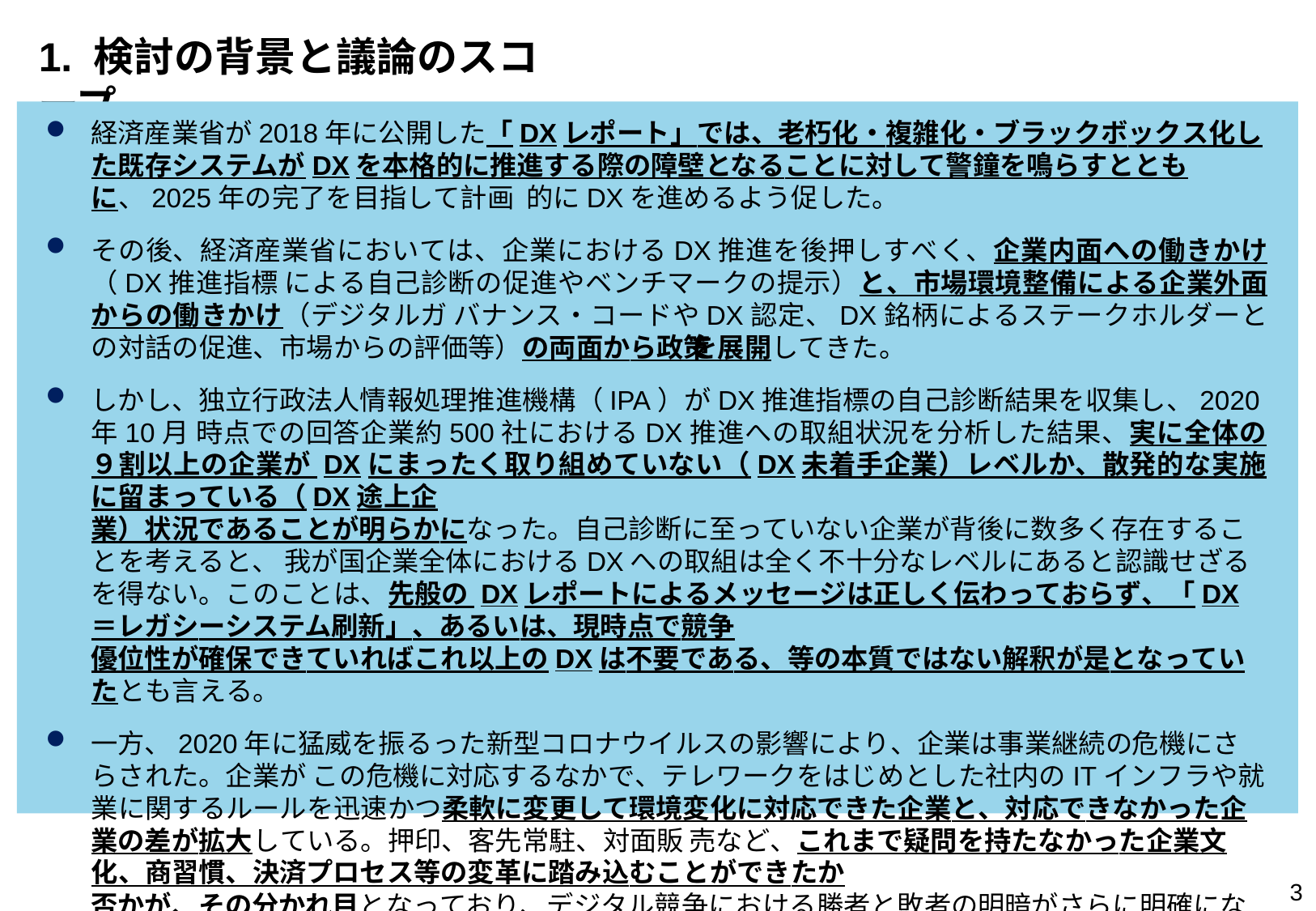

# 1. 検討の背景と議論のスコープ

経済産業省が2018年に公開した「DXレポート」では、老朽化・複雑化・ブラックボックス化した既存システムが DXを本格的に推進する際の障壁となることに対して警鐘を鳴らすとともに、2025年の完了を目指して計画  的にDXを進めるよう促した。
その後、経済産業省においては、企業におけるDX推進を後押しすべく、企業内面への働きかけ（DX推進指標 による自己診断の促進やベンチマークの提示）と、市場環境整備による企業外面からの働きかけ（デジタルガ バナンス・コードやDX認定、DX銘柄によるステークホルダーとの対話の促進、市場からの評価等）の両面から政策 を展開してきた。
しかし、独立行政法人情報処理推進機構（IPA）がDX推進指標の自己診断結果を収集し、2020年10月 時点での回答企業約500社におけるDX推進への取組状況を分析した結果、実に全体の９割以上の企業が DXにまったく取り組めていない（DX未着手企業）レベルか、散発的な実施に留まっている（DX途上企
業）状況であることが明らかになった。自己診断に至っていない企業が背後に数多く存在することを考えると、 我が国企業全体におけるDXへの取組は全く不十分なレベルにあると認識せざるを得ない。このことは、先般の DXレポートによるメッセージは正しく伝わっておらず、「DX＝レガシーシステム刷新」、あるいは、現時点で競争
優位性が確保できていればこれ以上のDXは不要である、等の本質ではない解釈が是となっていたとも言える。
一方、2020年に猛威を振るった新型コロナウイルスの影響により、企業は事業継続の危機にさらされた。企業が この危機に対応するなかで、テレワークをはじめとした社内のITインフラや就業に関するルールを迅速かつ柔軟に変 更して環境変化に対応できた企業と、対応できなかった企業の差が拡大している。押印、客先常駐、対面販 売など、これまで疑問を持たなかった企業文化、商習慣、決済プロセス等の変革に踏み込むことができたか
否かが、その分かれ目となっており、デジタル競争における勝者と敗者の明暗がさらに明確になっていくことになろう。

以上の背景を踏まえ、本研究会では企業のDXを加速するための課題やその対応策を中心に議論することとした
3